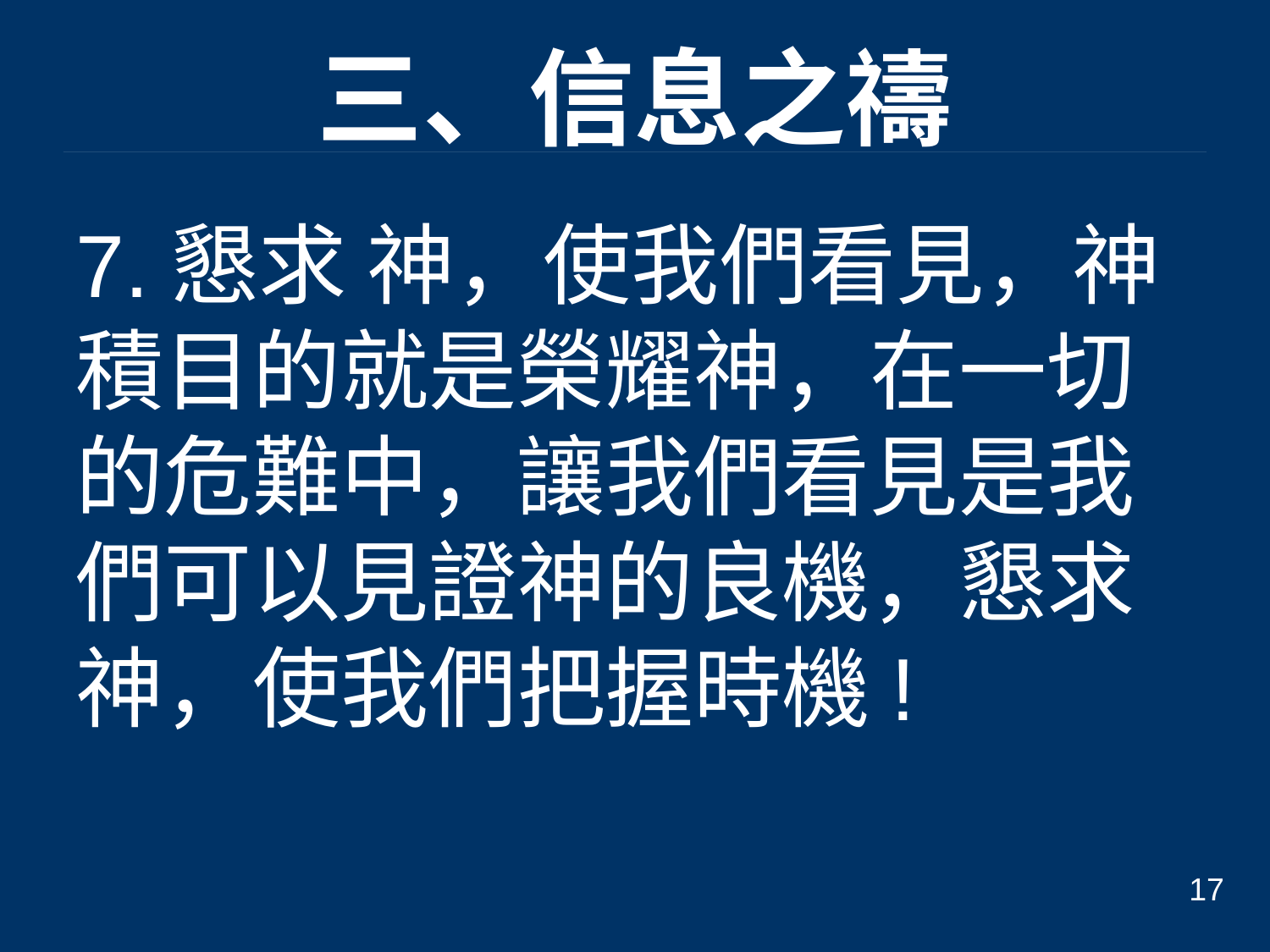

三、信息之禱

7.懇求 神，使我們看見，神積目的就是榮耀神，在一切的危難中，讓我們看見是我們可以見證神的良機，懇求 神，使我們把握時機!
17